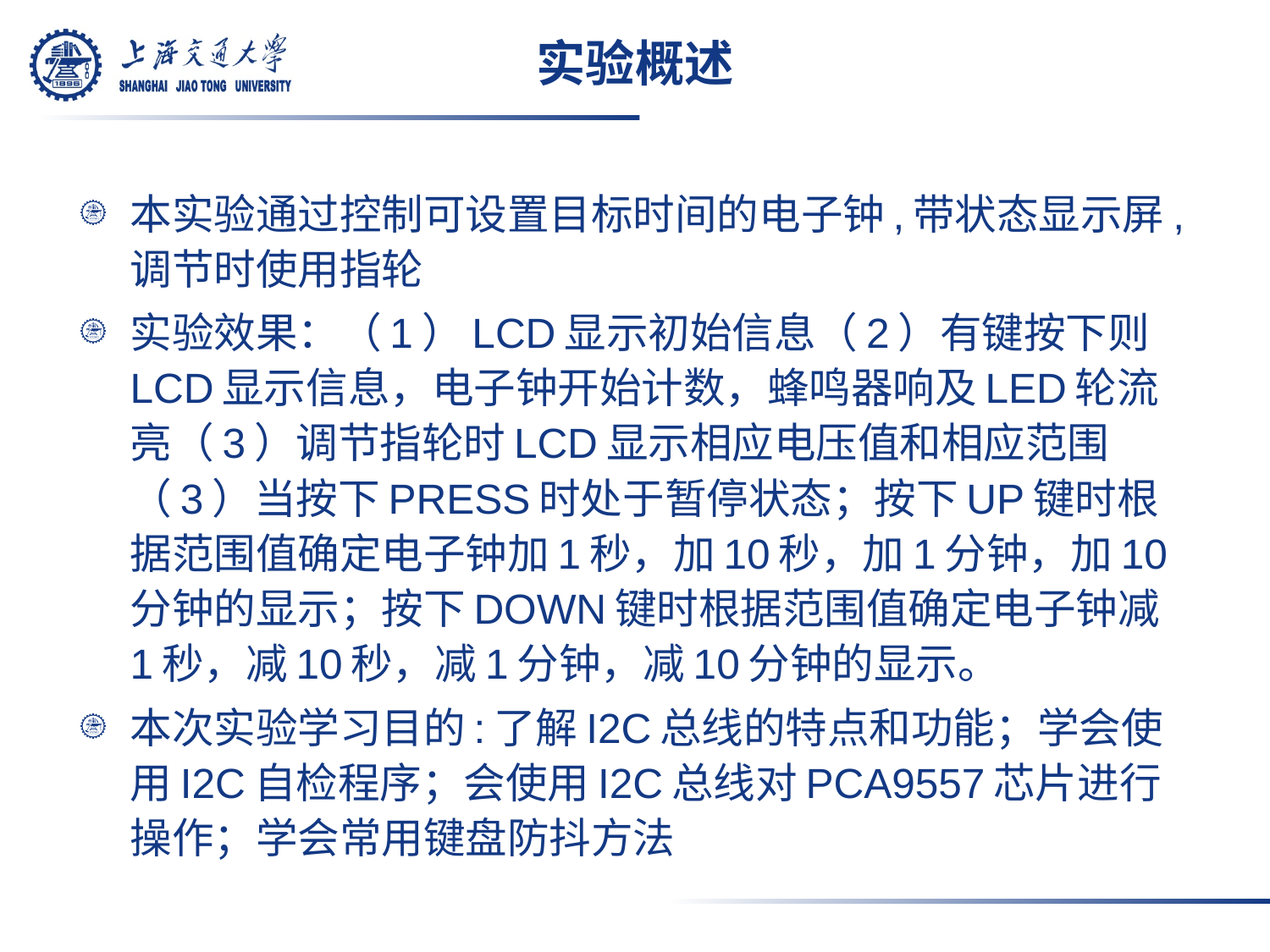

# 实验概述
本实验通过控制可设置目标时间的电子钟,带状态显示屏,调节时使用指轮
实验效果：（1）LCD显示初始信息（2）有键按下则LCD显示信息，电子钟开始计数，蜂鸣器响及LED轮流亮（3）调节指轮时LCD显示相应电压值和相应范围（3）当按下PRESS时处于暂停状态；按下UP键时根据范围值确定电子钟加1秒，加10秒，加1分钟，加10分钟的显示；按下DOWN键时根据范围值确定电子钟减1秒，减10秒，减1分钟，减10分钟的显示。
本次实验学习目的:了解I2C总线的特点和功能；学会使用I2C自检程序；会使用I2C总线对PCA9557芯片进行操作；学会常用键盘防抖方法